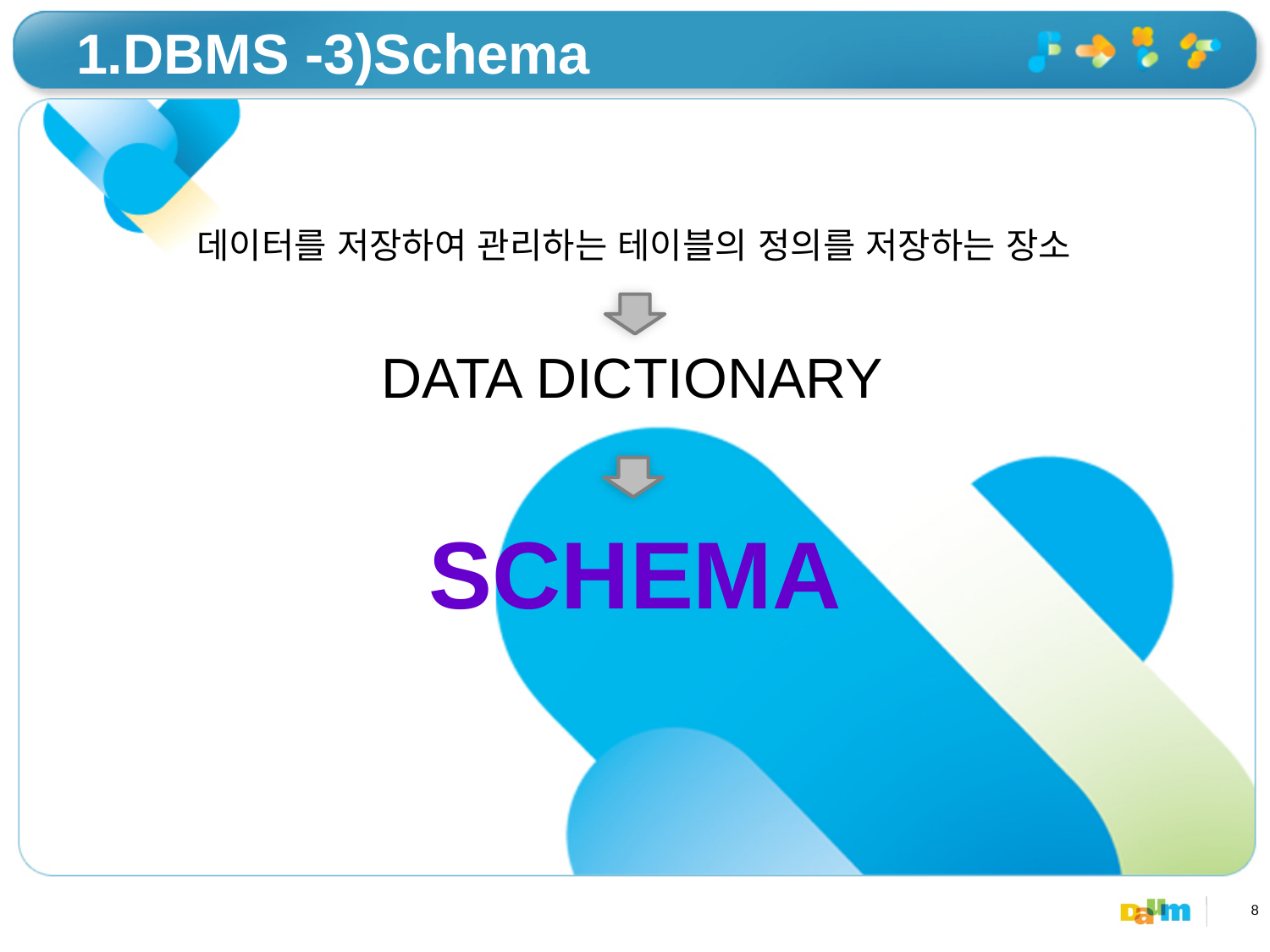

# 1.DBMS -3)Schema
데이터를 저장하여 관리하는 테이블의 정의를 저장하는 장소

DATA DICTIONARY

SCHEMA